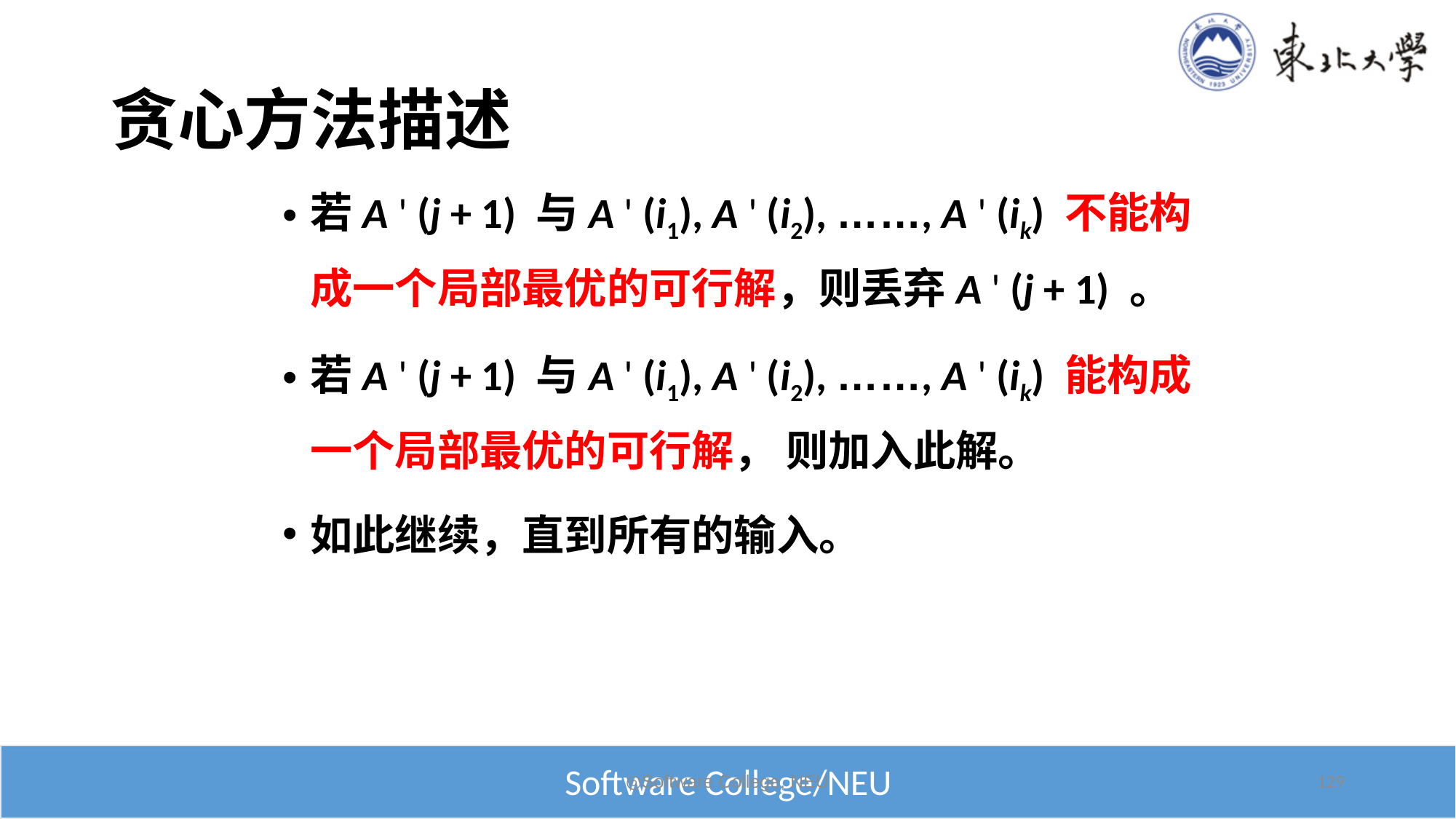

# 贪心方法描述
若A ' (j + 1) 与A ' (i1), A ' (i2), ……, A ' (ik) 不能构成一个局部最优的可行解，则丢弃A ' (j + 1) 。
若A ' (j + 1) 与A ' (i1), A ' (i2), ……, A ' (ik) 能构成一个局部最优的可行解， 则加入此解。
如此继续，直到所有的输入。
◎Software College, NEU
129